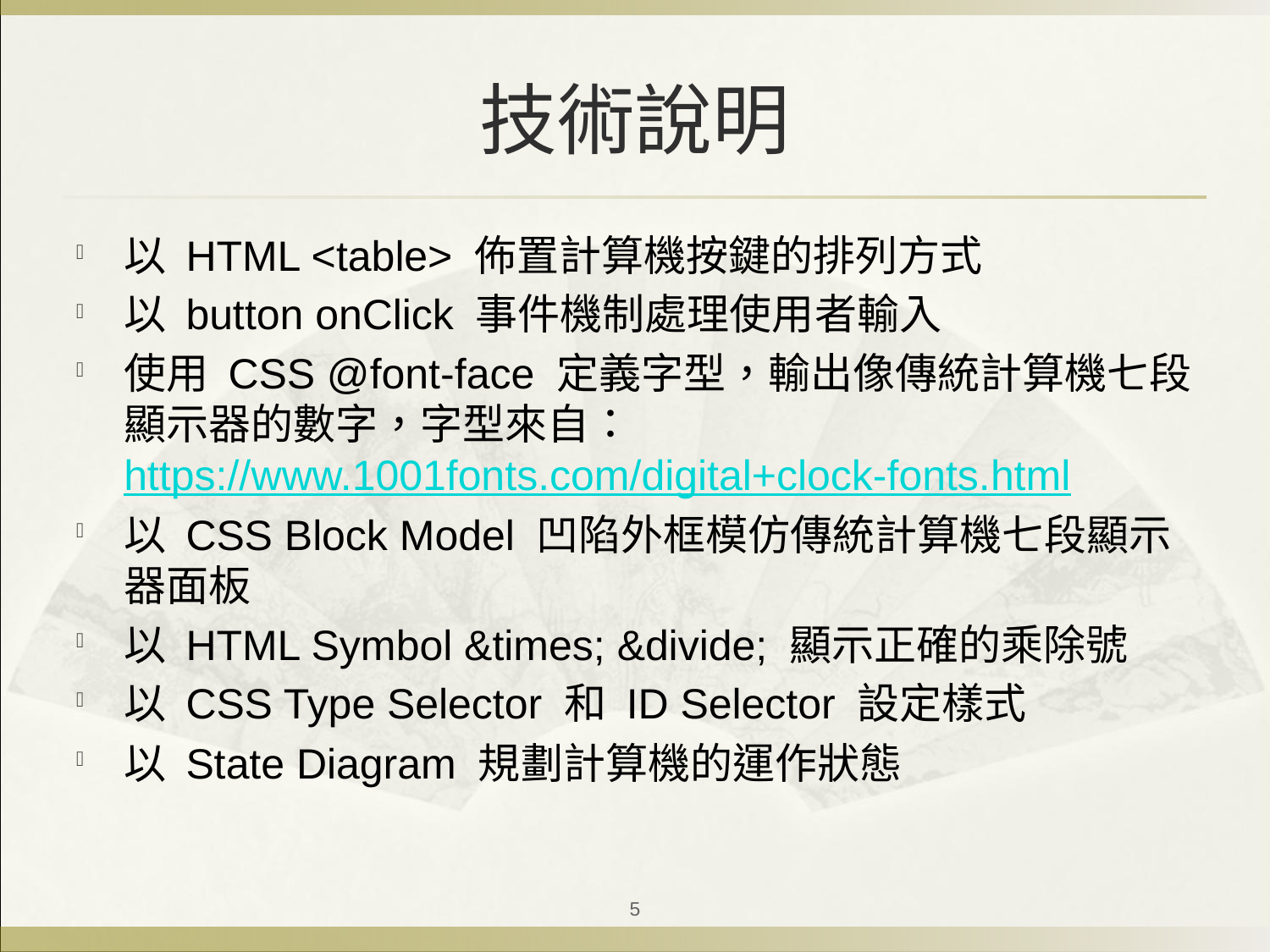

# 技術說明
以 HTML <table> 佈置計算機按鍵的排列方式
以 button onClick 事件機制處理使用者輸入
使用 CSS @font-face 定義字型，輸出像傳統計算機七段顯示器的數字，字型來自：
https://www.1001fonts.com/digital+clock-fonts.html
以 CSS Block Model 凹陷外框模仿傳統計算機七段顯示器面板
以 HTML Symbol &times; &divide; 顯示正確的乘除號
以 CSS Type Selector 和 ID Selector 設定樣式
以 State Diagram 規劃計算機的運作狀態
5